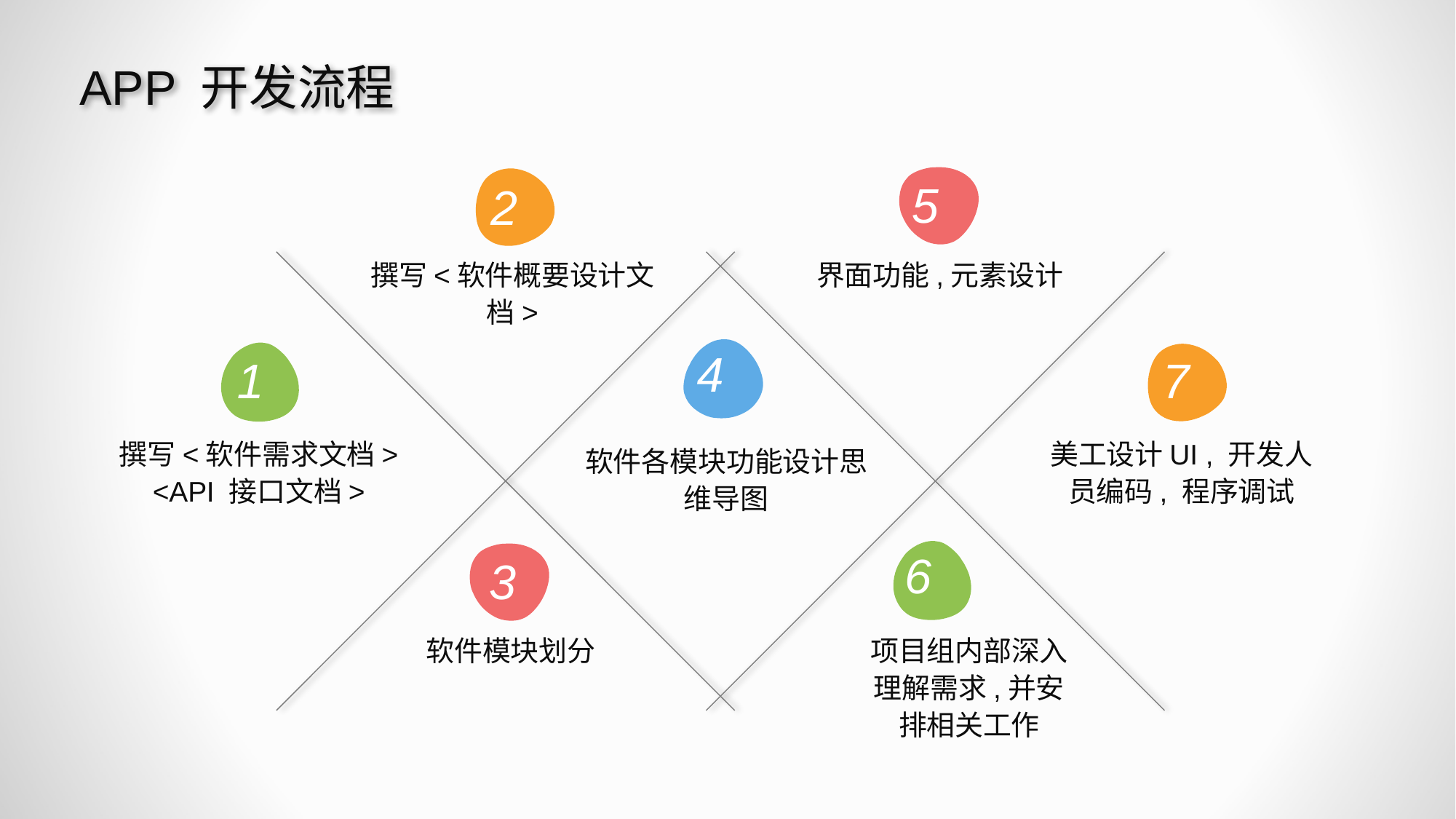

APP 开发流程

5
2
撰写<软件概要设计文档>
界面功能,元素设计
4

1
7

撰写<软件需求文档> <API 接口文档>
美工设计UI , 开发人员编码, 程序调试
软件各模块功能设计思维导图
6

3
软件模块划分
项目组内部深入理解需求,并安排相关工作